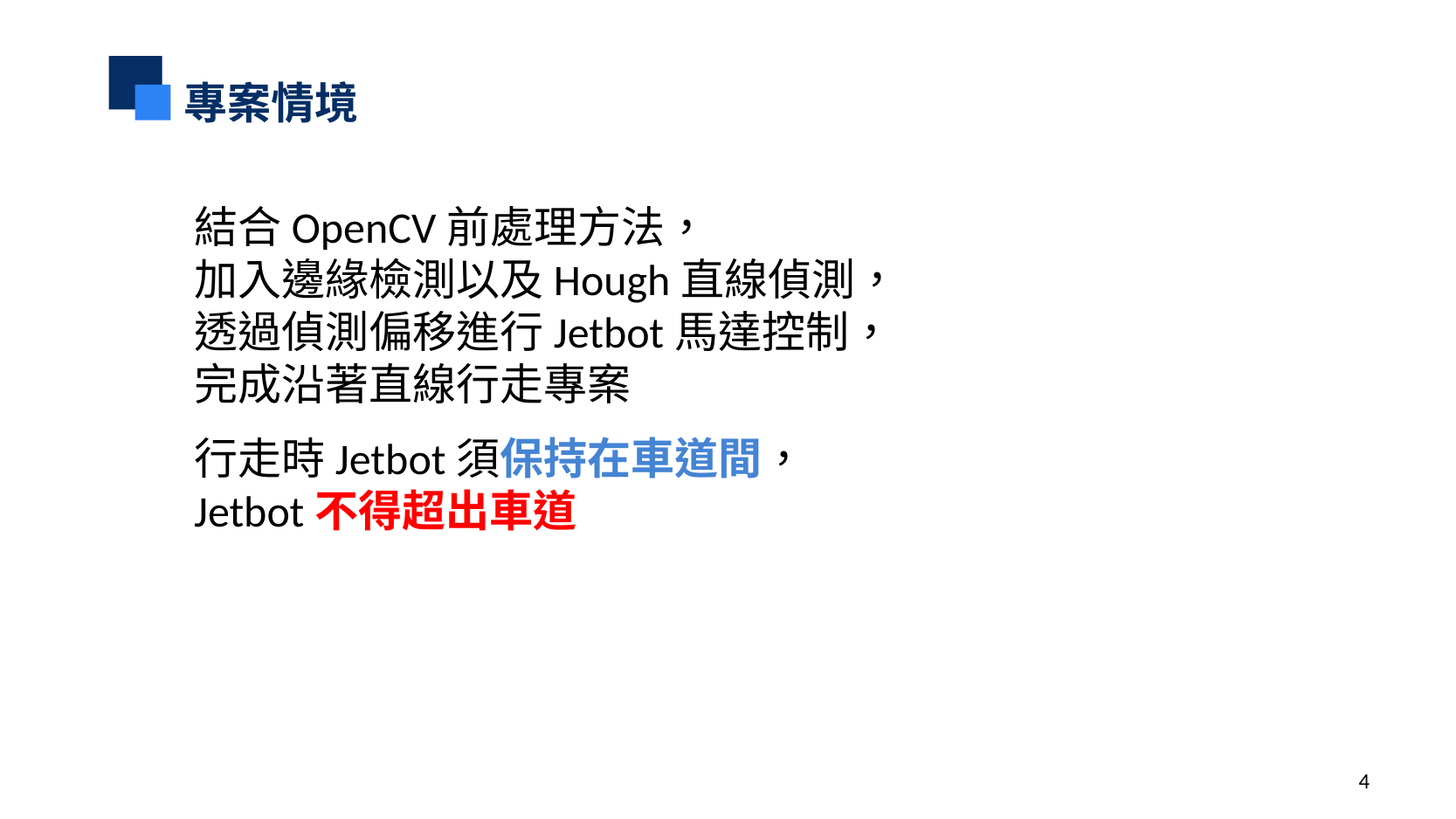

專案情境

結合OpenCV前處理方法，
加入邊緣檢測以及Hough直線偵測，
透過偵測偏移進行Jetbot馬達控制，
完成沿著直線行走專案
行走時Jetbot須保持在車道間，
Jetbot不得超出車道
4